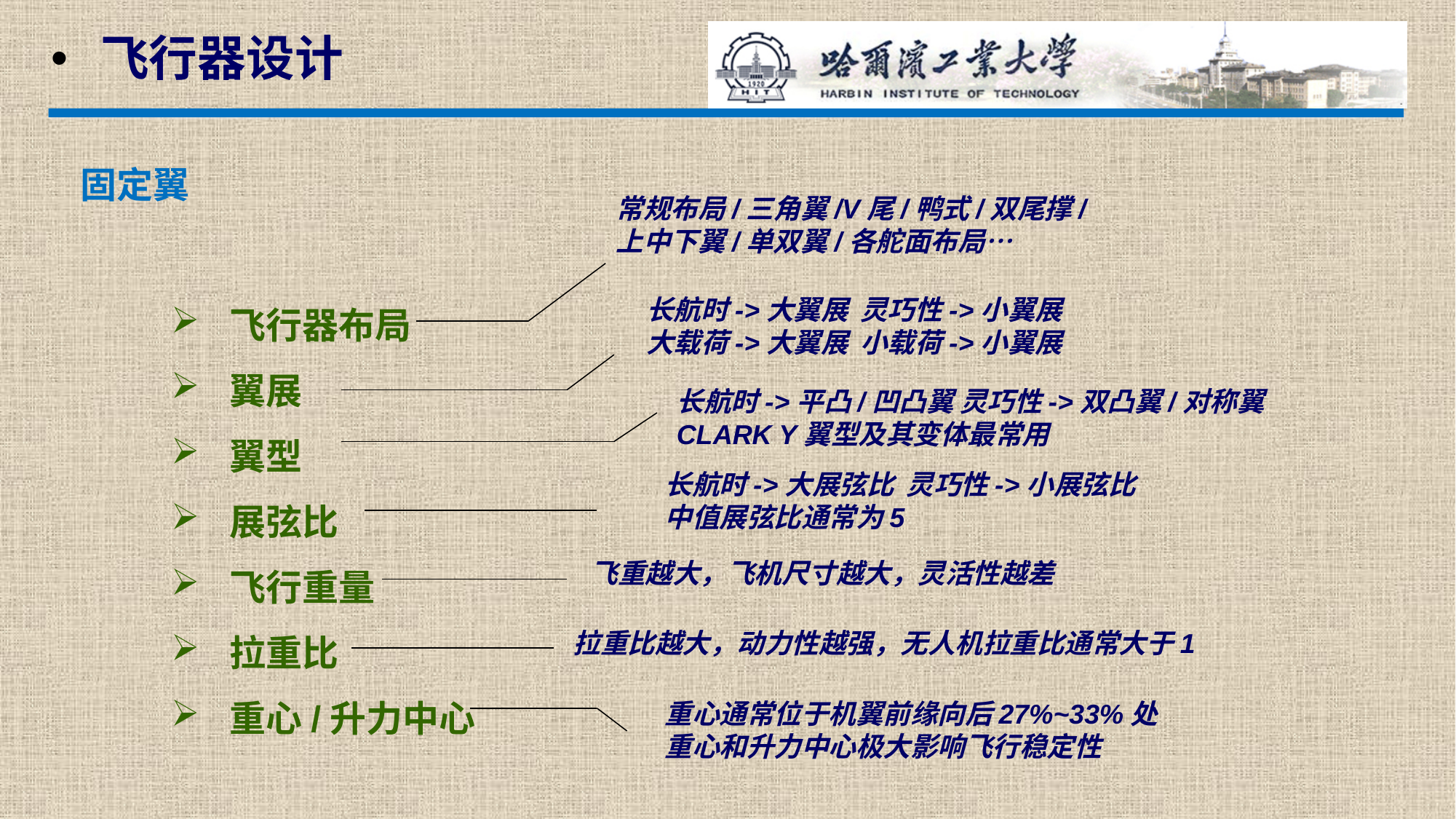

飞行器设计
固定翼
常规布局/三角翼/V尾/鸭式/双尾撑/
上中下翼/单双翼/各舵面布局…
 飞行器布局
 翼展
 翼型
 展弦比
 飞行重量
 拉重比
 重心/升力中心
长航时->大翼展  灵巧性->小翼展
大载荷->大翼展  小载荷->小翼展
长航时->平凸/凹凸翼 灵巧性->双凸翼/对称翼
CLARK Y翼型及其变体最常用
长航时->大展弦比  灵巧性->小展弦比
中值展弦比通常为5
飞重越大，飞机尺寸越大，灵活性越差
拉重比越大，动力性越强，无人机拉重比通常大于1
重心通常位于机翼前缘向后27%~33%处
重心和升力中心极大影响飞行稳定性